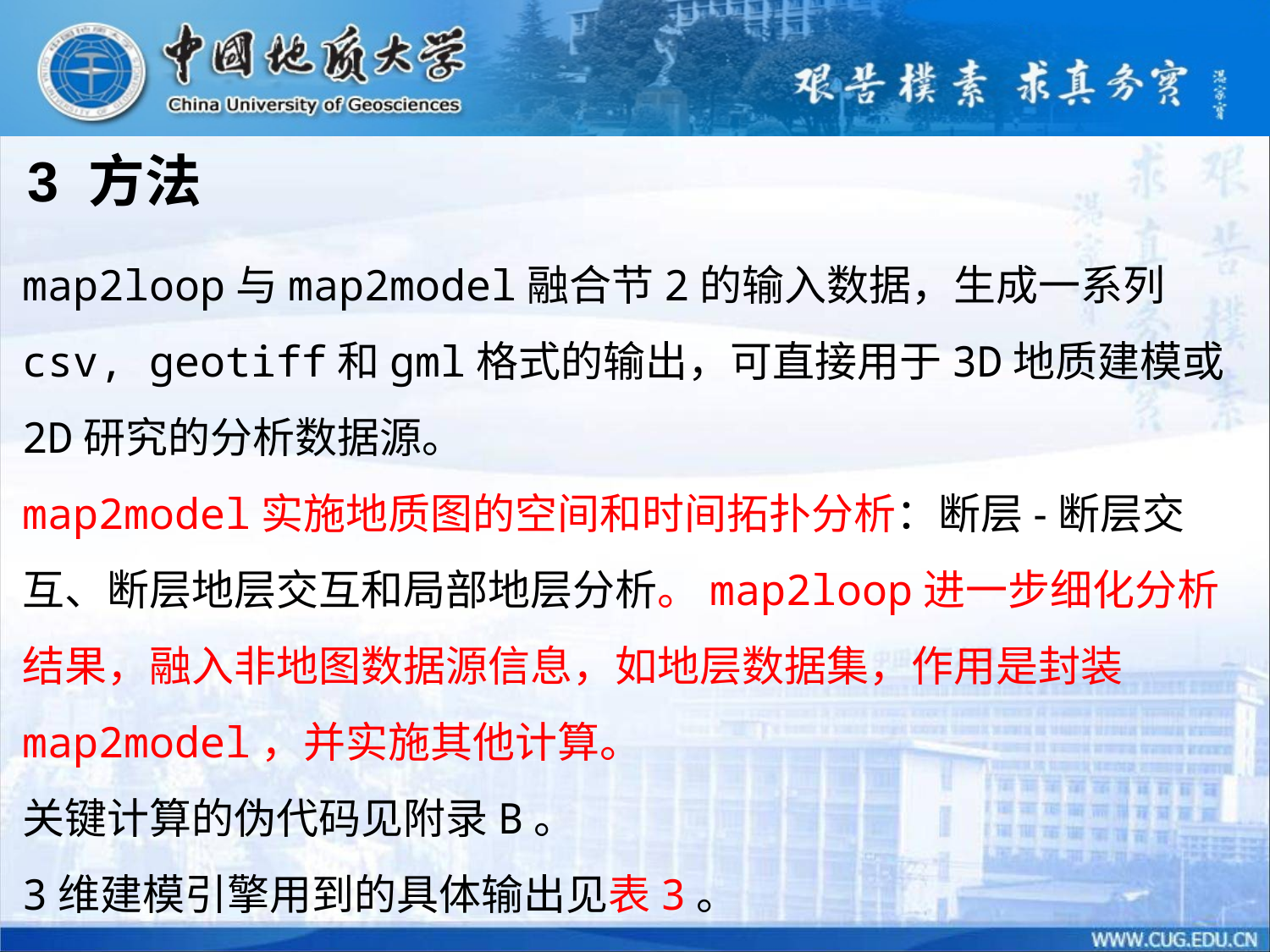

3 方法
map2loop与map2model融合节2的输入数据，生成一系列csv, geotiff和gml格式的输出，可直接用于3D地质建模或2D研究的分析数据源。
map2model实施地质图的空间和时间拓扑分析：断层-断层交互、断层地层交互和局部地层分析。map2loop进一步细化分析结果，融入非地图数据源信息，如地层数据集，作用是封装map2model，并实施其他计算。
关键计算的伪代码见附录B。
3维建模引擎用到的具体输出见表3。